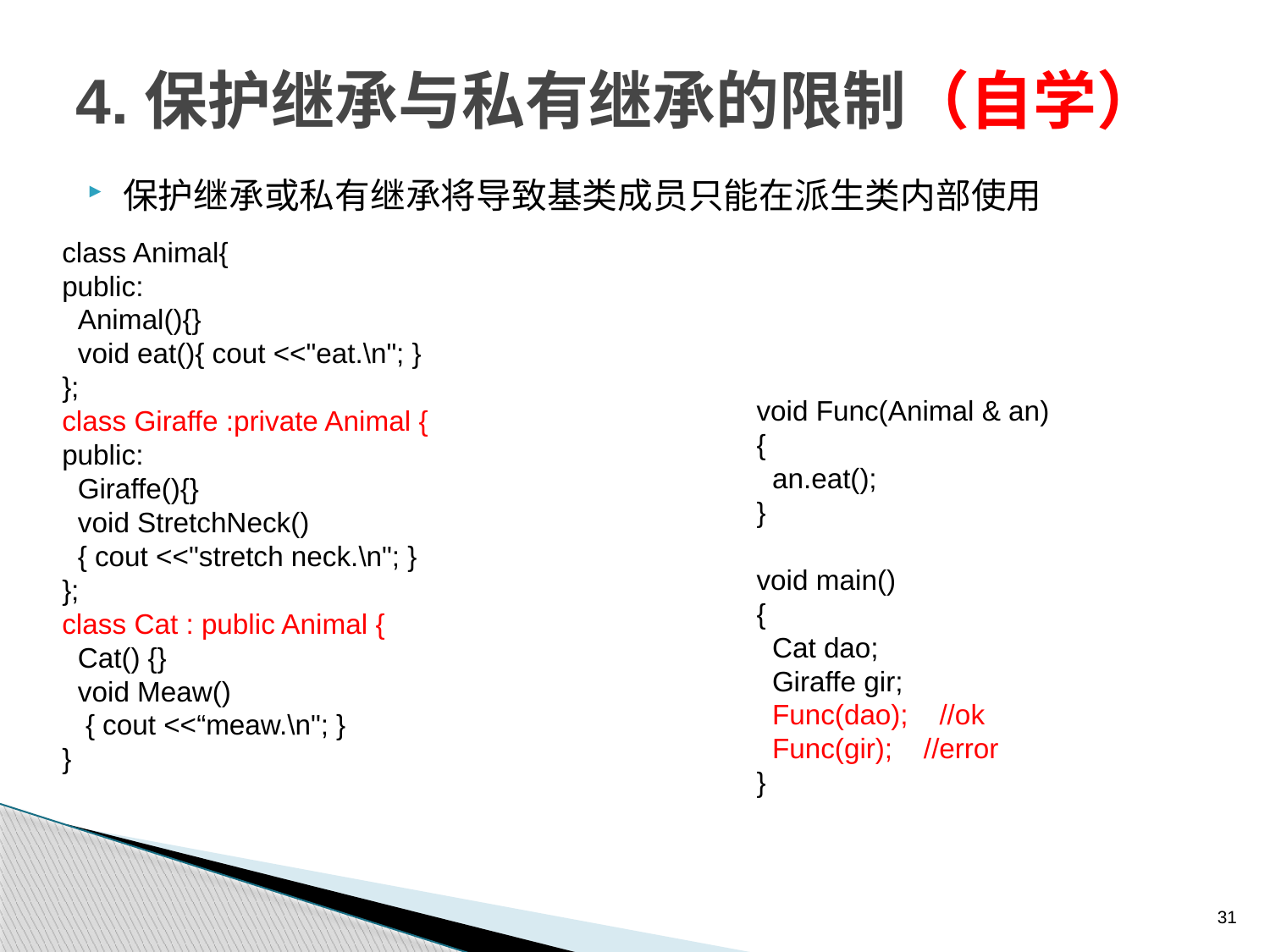

# 4.保护继承与私有继承的限制（自学）
保护继承或私有继承将导致基类成员只能在派生类内部使用

class Animal{
public:
  Animal(){}
  void eat(){ cout <<"eat.\n"; }
};
class Giraffe :private Animal {
public:
  Giraffe(){}
  void StretchNeck()
  { cout <<"stretch neck.\n"; }
};
class Cat : public Animal {
  Cat() {}
  void Meaw()
   { cout <<“meaw.\n"; }
}

void Func(Animal & an)
{
  an.eat();
}

void main()
{
  Cat dao;
  Giraffe gir;
  Func(dao);    //ok
  Func(gir);    //error
}
31